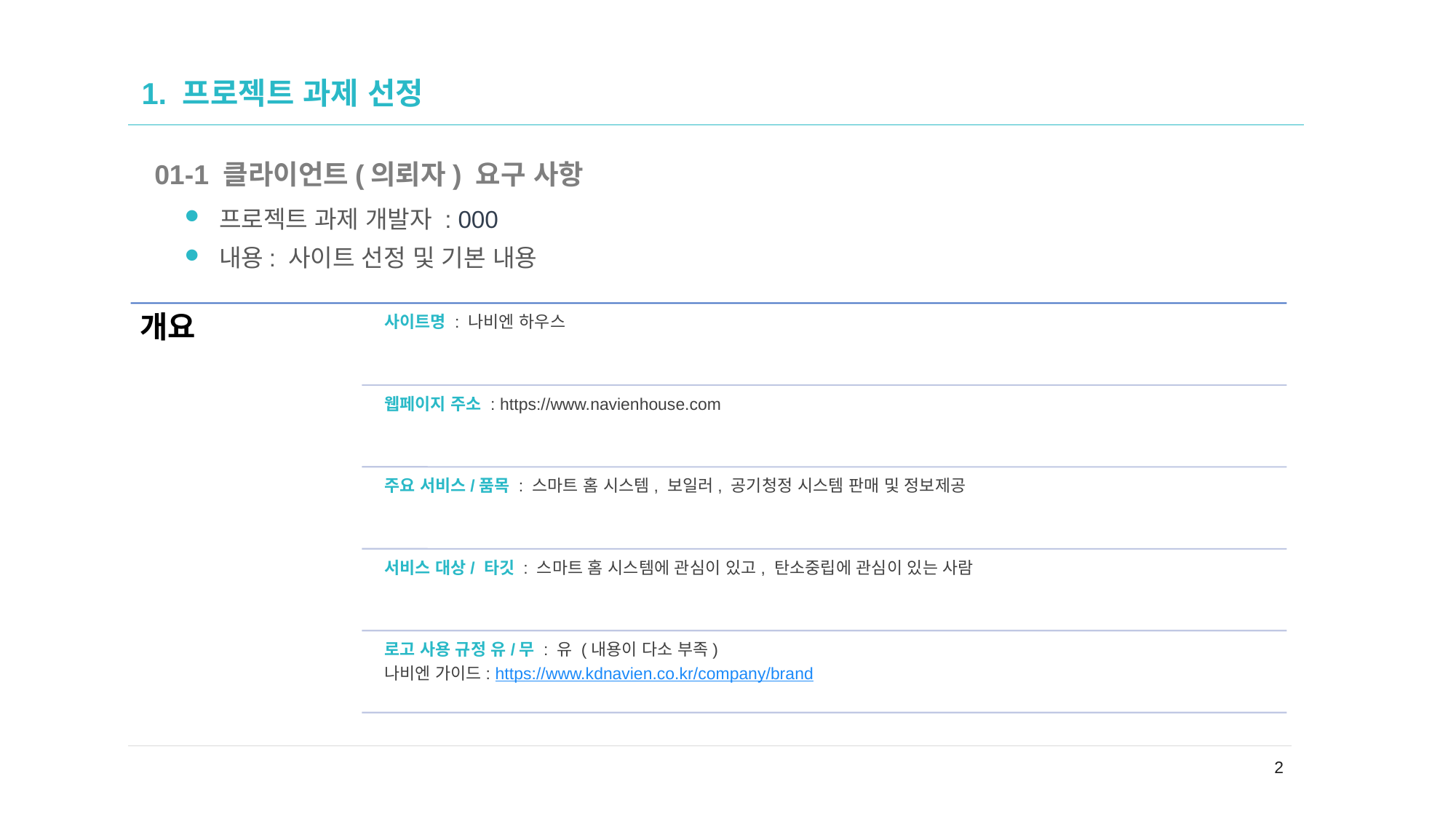

# 1. 프로젝트 과제 선정
01-1 클라이언트(의뢰자) 요구 사항
프로젝트 과제 개발자 : 000
내용: 사이트 선정 및 기본 내용

개요

사이트명 : 나비엔 하우스

웹페이지 주소 : https://www.navienhouse.com

주요 서비스/품목 : 스마트 홈 시스템, 보일러, 공기청정 시스템 판매 및 정보제공

서비스 대상/ 타깃 : 스마트 홈 시스템에 관심이 있고, 탄소중립에 관심이 있는 사람

로고 사용 규정 유/무 : 유 (내용이 다소 부족)
나비엔 가이드: https://www.kdnavien.co.kr/company/brand

2